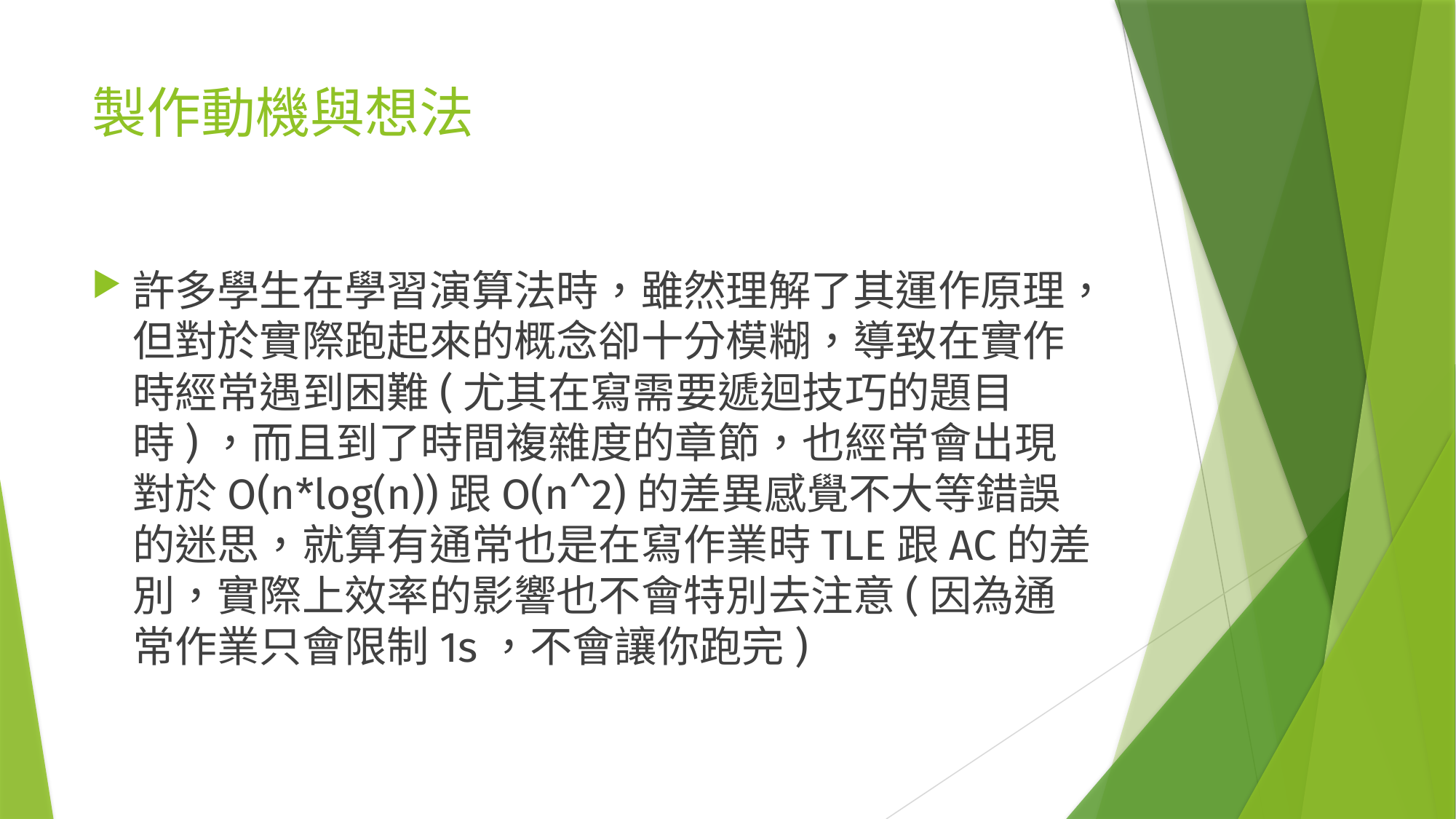

# 製作動機與想法
許多學生在學習演算法時，雖然理解了其運作原理，但對於實際跑起來的概念卻十分模糊，導致在實作時經常遇到困難(尤其在寫需要遞迴技巧的題目時)，而且到了時間複雜度的章節，也經常會出現對於O(n*log(n))跟O(n^2)的差異感覺不大等錯誤的迷思，就算有通常也是在寫作業時TLE跟AC的差別，實際上效率的影響也不會特別去注意(因為通常作業只會限制1s，不會讓你跑完)